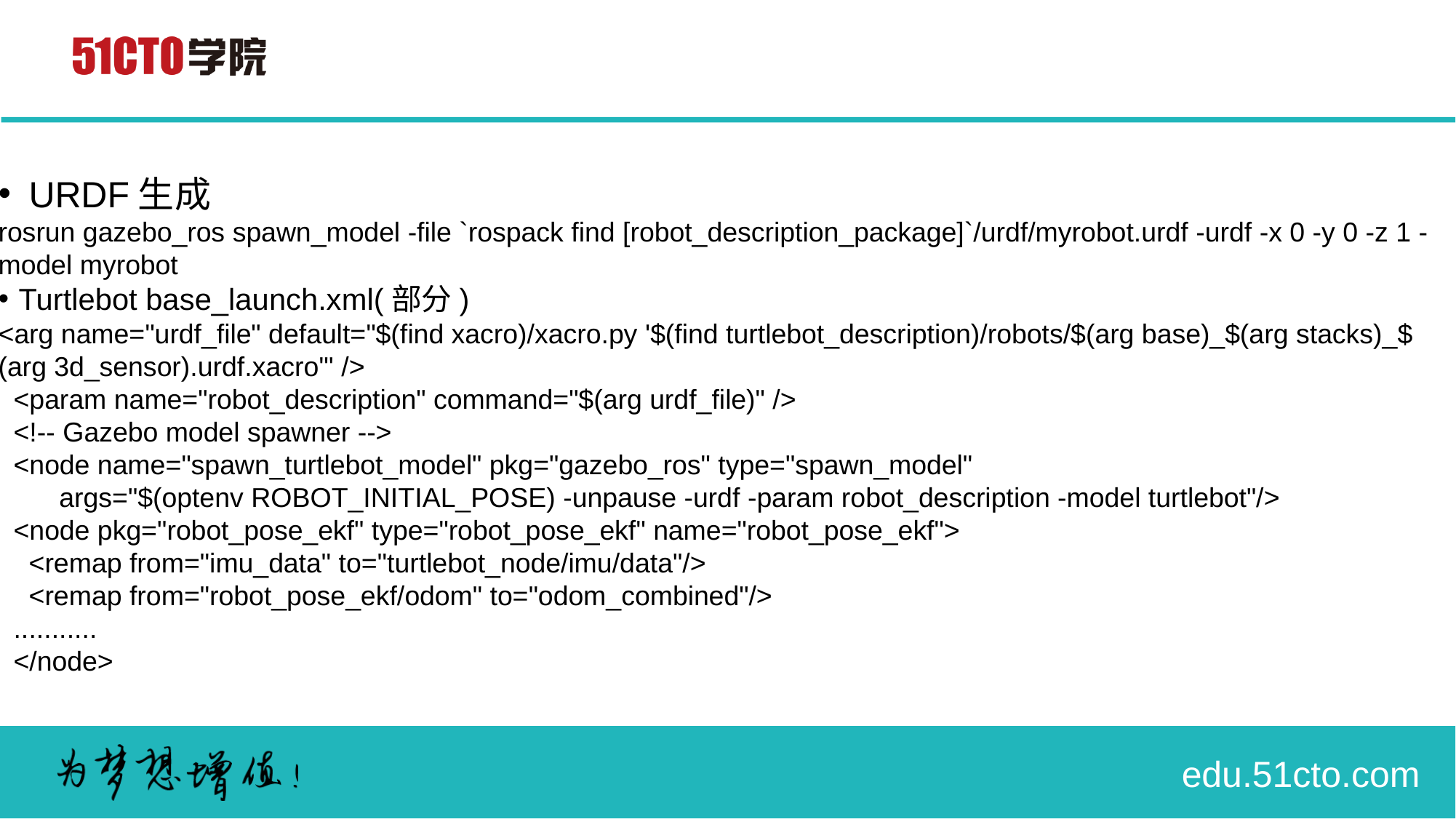

# URDF生成
rosrun gazebo_ros spawn_model -file `rospack find [robot_description_package]`/urdf/myrobot.urdf -urdf -x 0 -y 0 -z 1 -model myrobot
Turtlebot base_launch.xml(部分)
<arg name="urdf_file" default="$(find xacro)/xacro.py '$(find turtlebot_description)/robots/$(arg base)_$(arg stacks)_$(arg 3d_sensor).urdf.xacro'" />
  <param name="robot_description" command="$(arg urdf_file)" />
  <!-- Gazebo model spawner -->
  <node name="spawn_turtlebot_model" pkg="gazebo_ros" type="spawn_model"
        args="$(optenv ROBOT_INITIAL_POSE) -unpause -urdf -param robot_description -model turtlebot"/>
  <node pkg="robot_pose_ekf" type="robot_pose_ekf" name="robot_pose_ekf">
    <remap from="imu_data" to="turtlebot_node/imu/data"/>
    <remap from="robot_pose_ekf/odom" to="odom_combined"/>
  ...........
  </node>